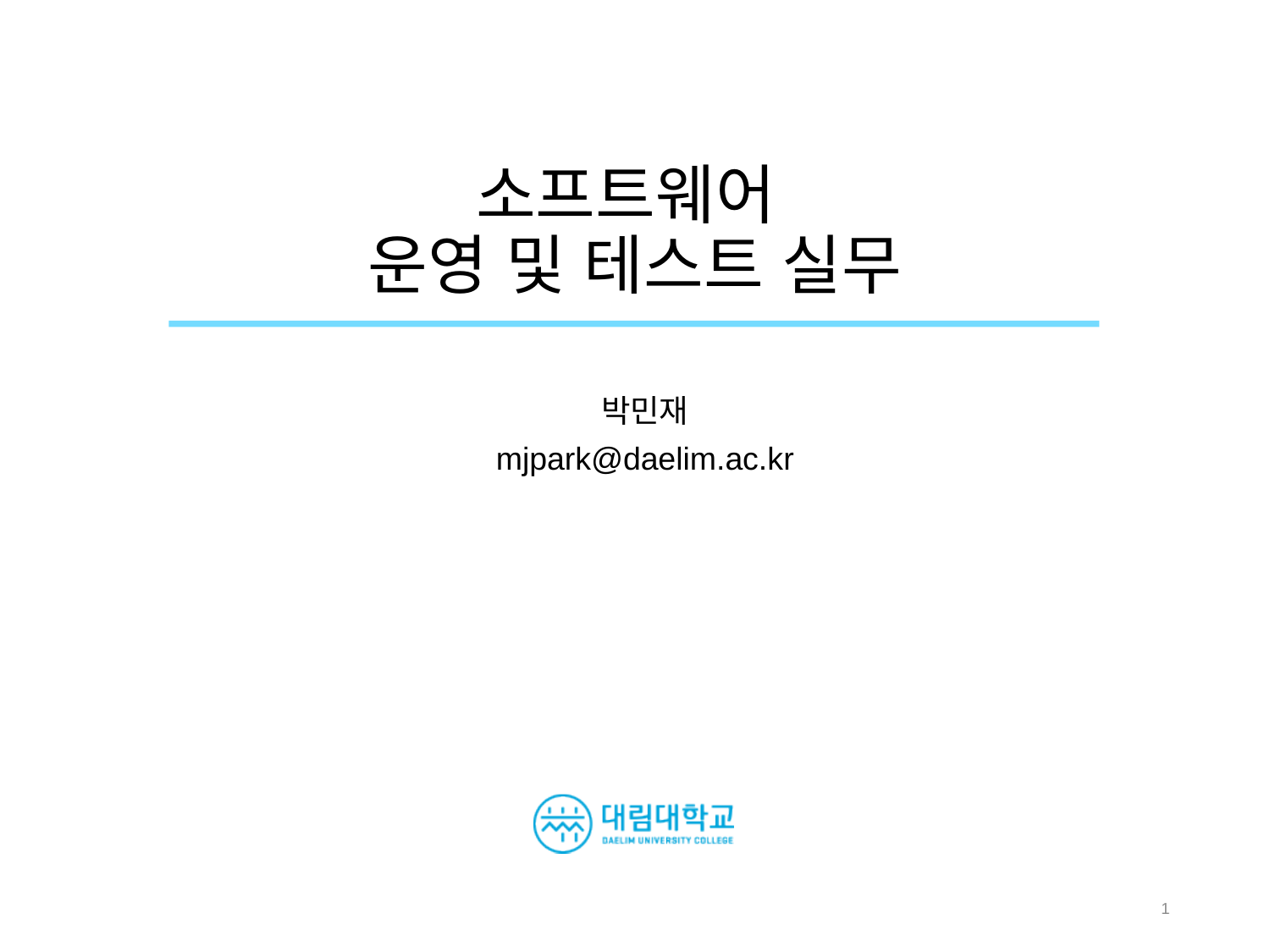

# 소프트웨어 운영 및 테스트 실무
박민재
mjpark@daelim.ac.kr
1